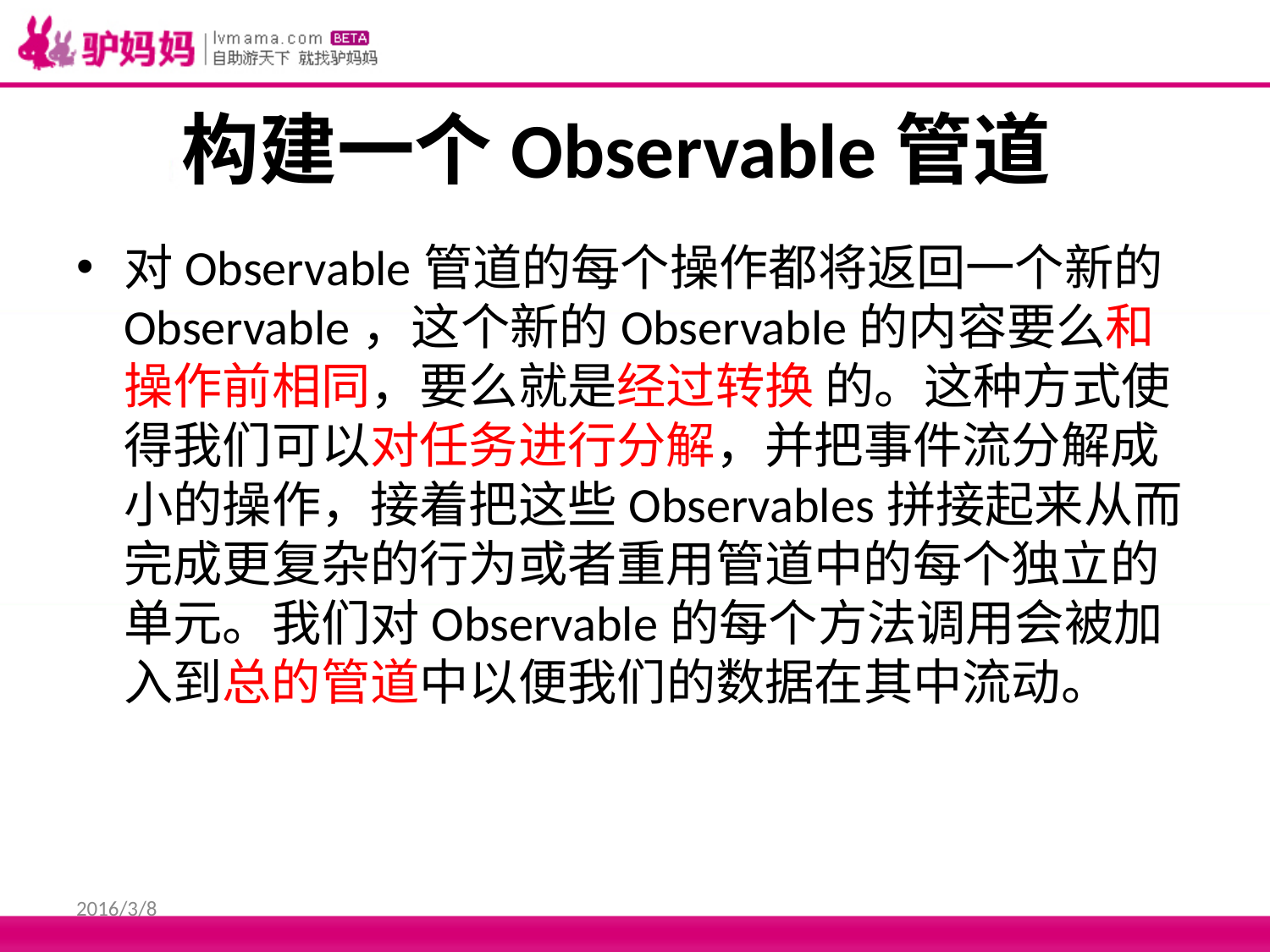

# 构建一个Observable管道
对Observable管道的每个操作都将返回一个新的Observable，这个新的Observable的内容要么和操作前相同，要么就是经过转换 的。这种方式使得我们可以对任务进行分解，并把事件流分解成小的操作，接着把这些Observables拼接起来从而完成更复杂的行为或者重用管道中的每个独立的单元。我们对Observable的每个方法调用会被加入到总的管道中以便我们的数据在其中流动。
2016/3/8